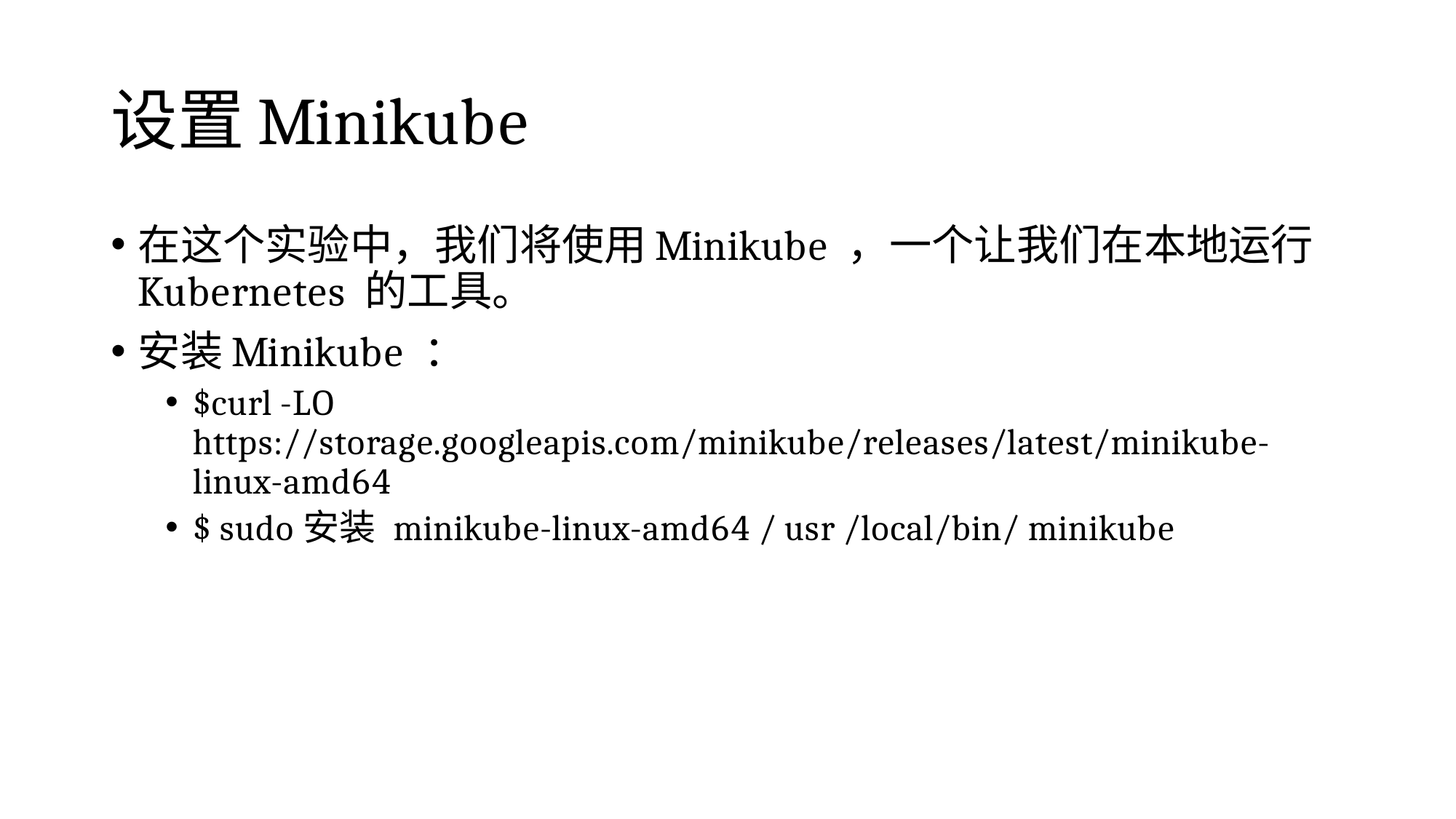

# 设置Minikube
在这个实验中，我们将使用Minikube ，一个让我们在本地运行 Kubernetes 的工具。
安装Minikube ：
$curl -LO https://storage.googleapis.com/minikube/releases/latest/minikube-linux-amd64
$ sudo安装 minikube-linux-amd64 / usr /local/bin/ minikube